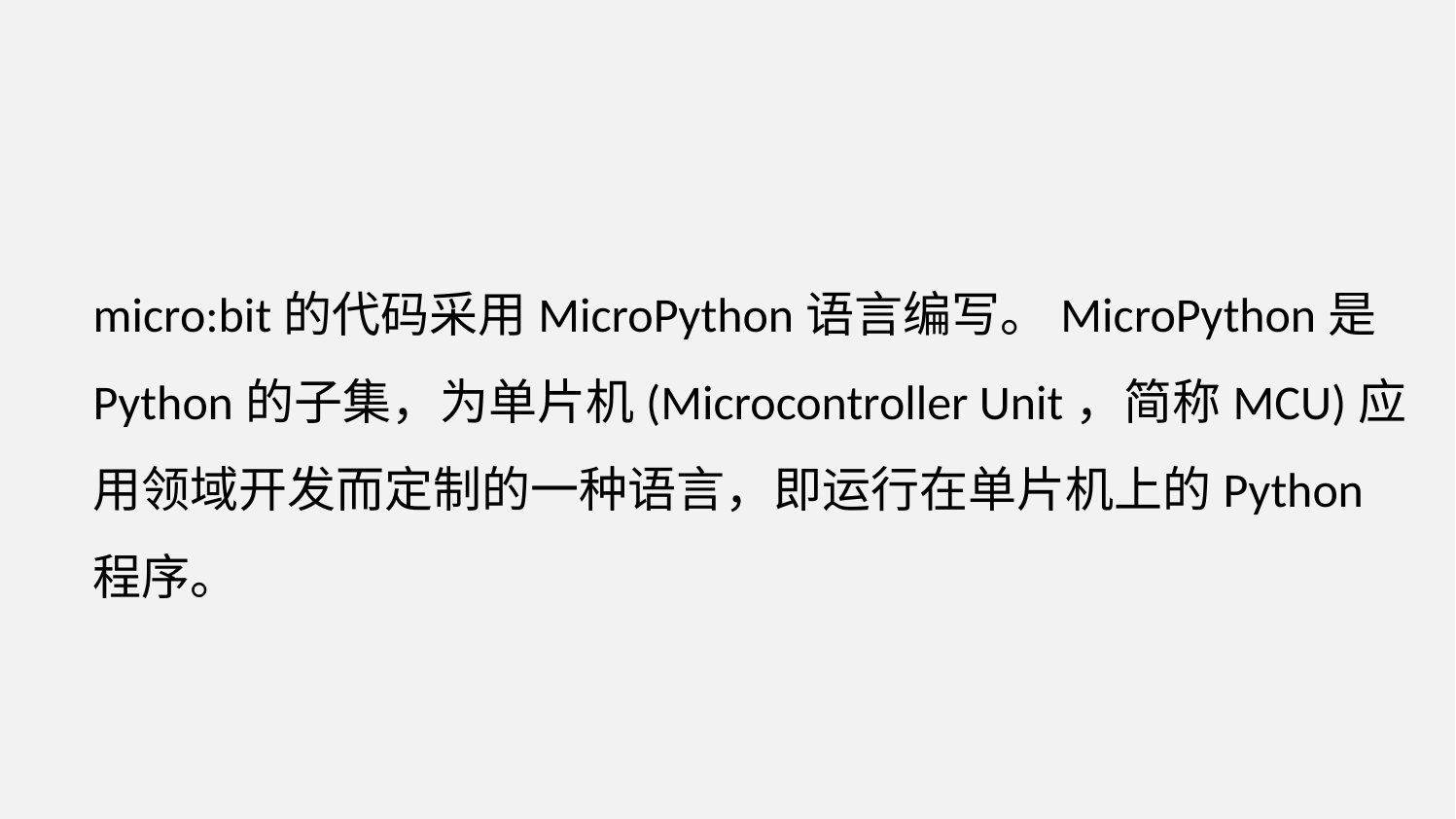

micro:bit的代码采用MicroPython语言编写。MicroPython是Python的子集，为单片机(Microcontroller Unit，简称MCU)应用领域开发而定制的一种语言，即运行在单片机上的Python程序。